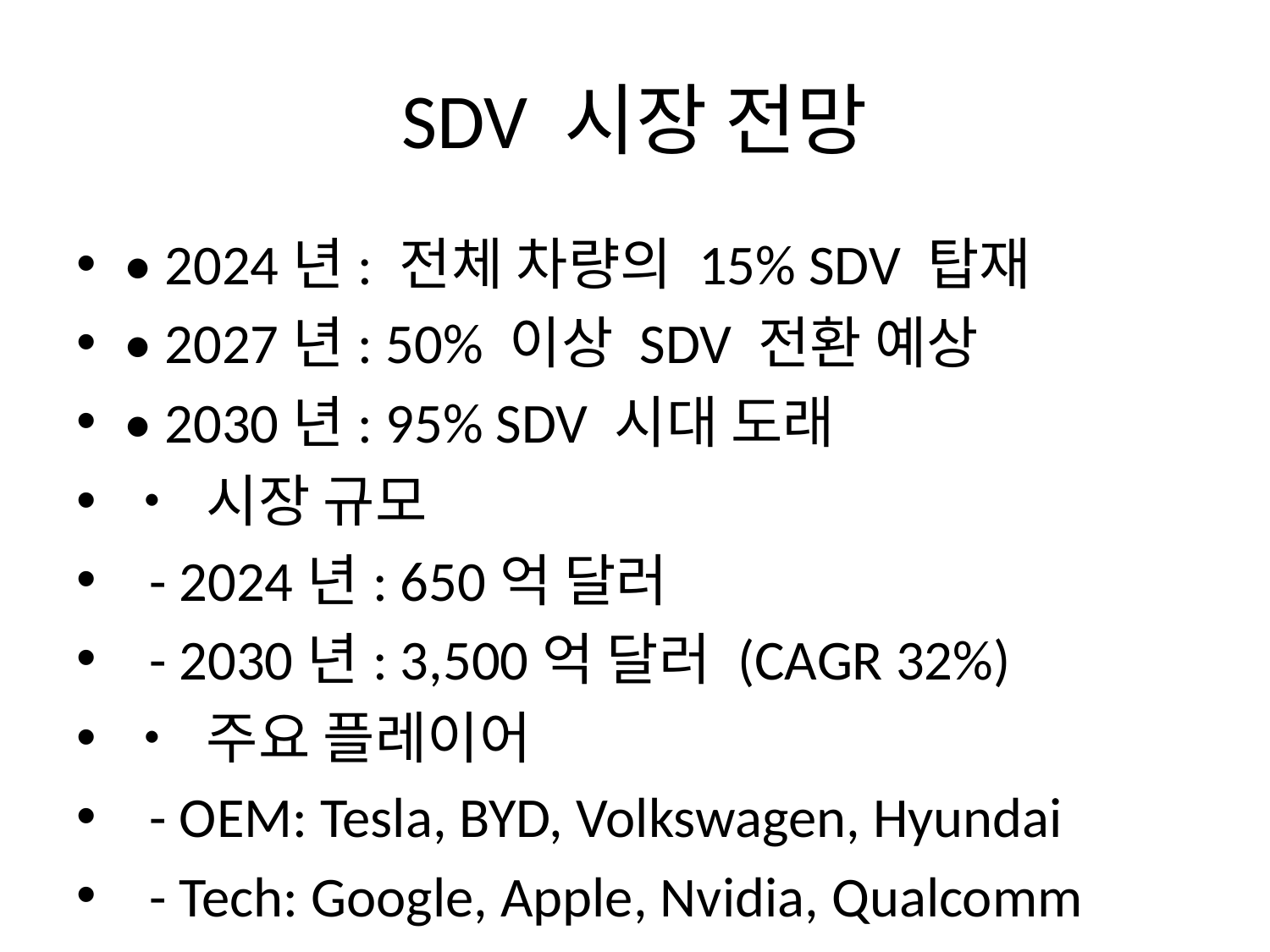

# SDV 시장 전망
• 2024년: 전체 차량의 15% SDV 탑재
• 2027년: 50% 이상 SDV 전환 예상
• 2030년: 95% SDV 시대 도래
• 시장 규모
  - 2024년: 650억 달러
  - 2030년: 3,500억 달러 (CAGR 32%)
• 주요 플레이어
  - OEM: Tesla, BYD, Volkswagen, Hyundai
  - Tech: Google, Apple, Nvidia, Qualcomm